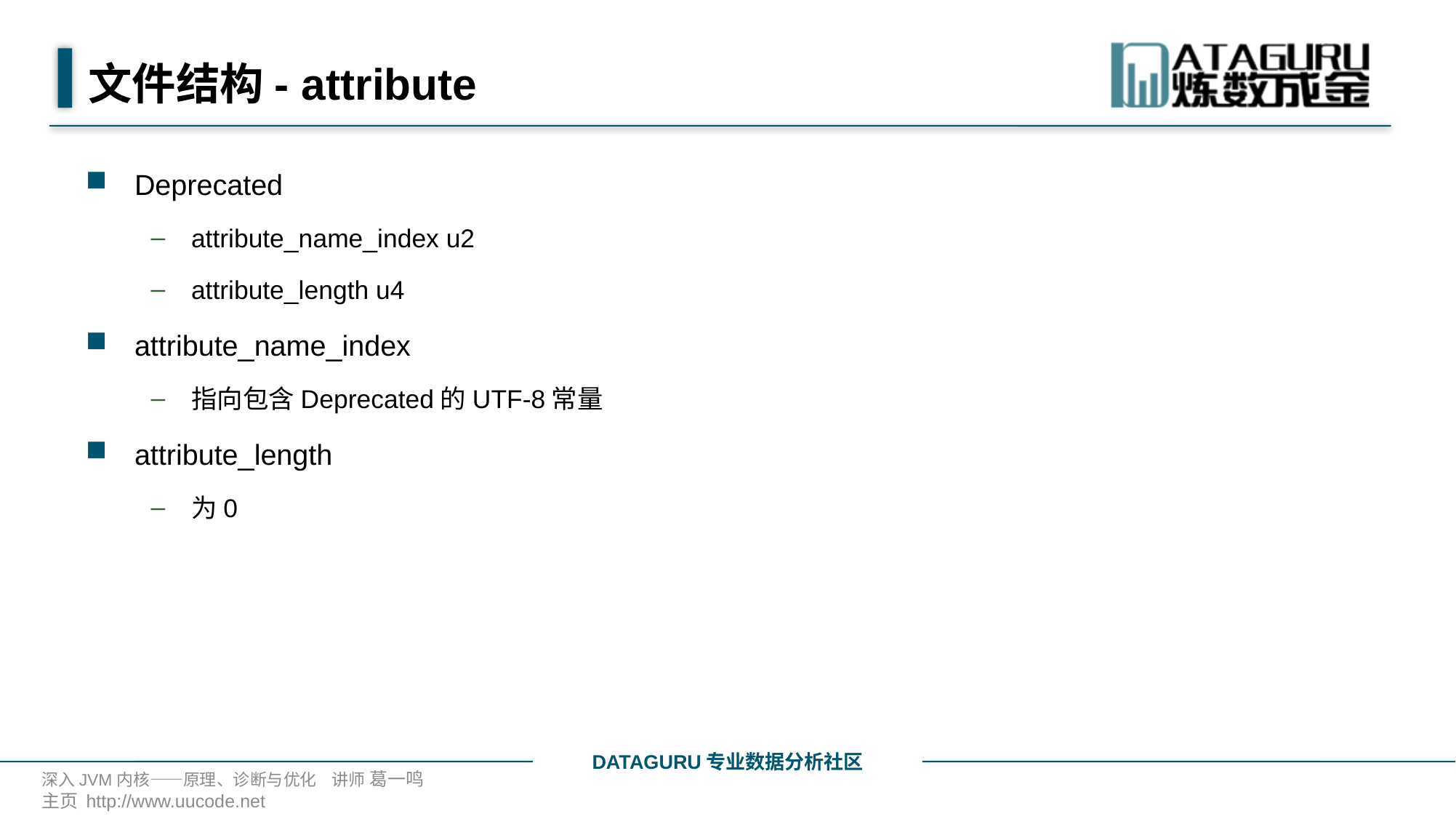

# 文件结构- attribute
Deprecated
attribute_name_index u2
attribute_length u4
attribute_name_index
指向包含Deprecated的UTF-8常量
attribute_length
为0